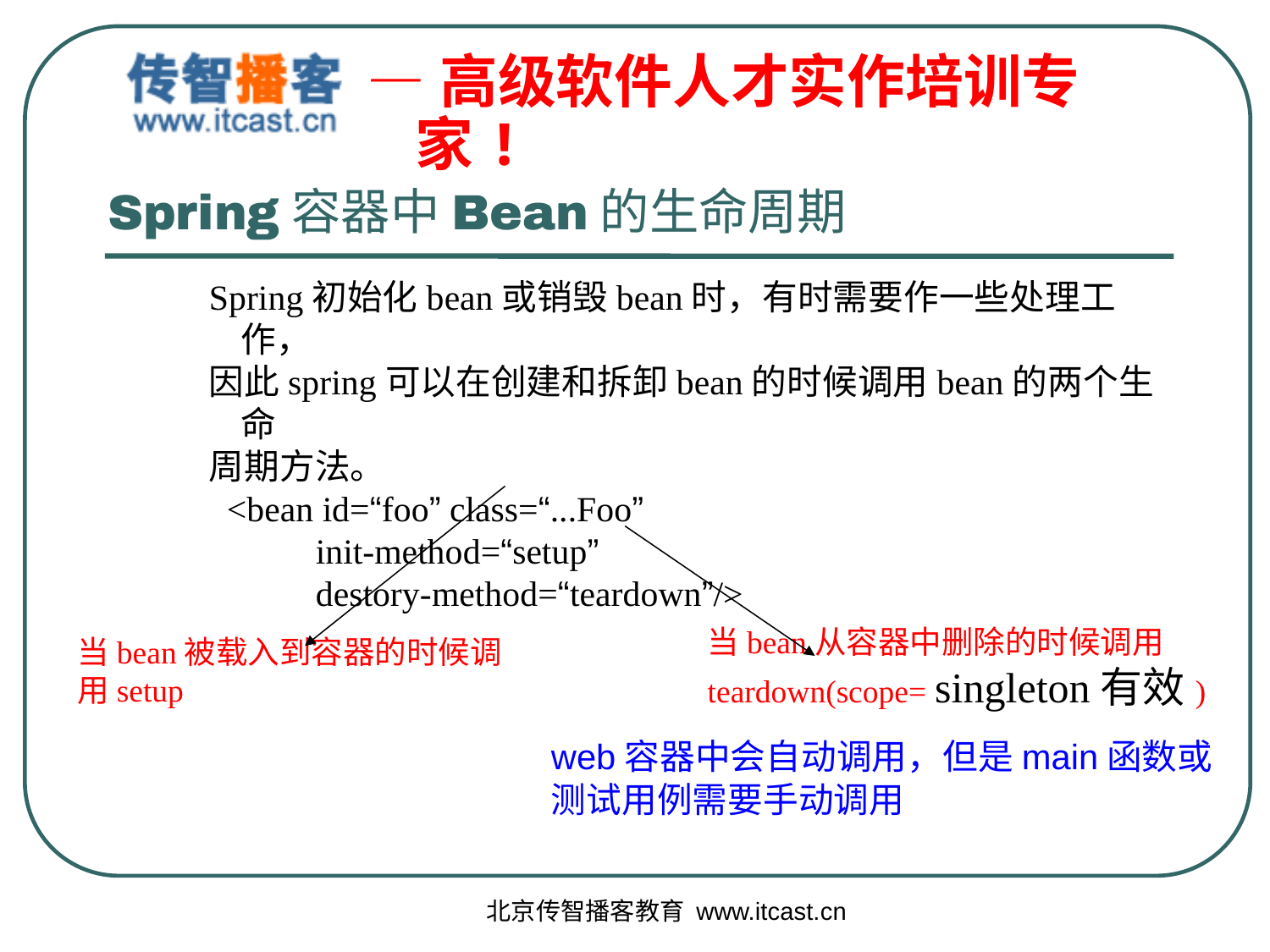

# Spring容器中Bean的生命周期
Spring初始化bean或销毁bean时，有时需要作一些处理工作，
因此spring可以在创建和拆卸bean的时候调用bean的两个生命
周期方法。
  <bean id=“foo” class=“...Foo”
            init-method=“setup”
            destory-method=“teardown”/>

当bean从容器中删除的时候调用teardown(scope= singleton有效)
当bean被载入到容器的时候调用setup
web容器中会自动调用，但是main函数或测试用例需要手动调用
北京传智播客教育 www.itcast.cn